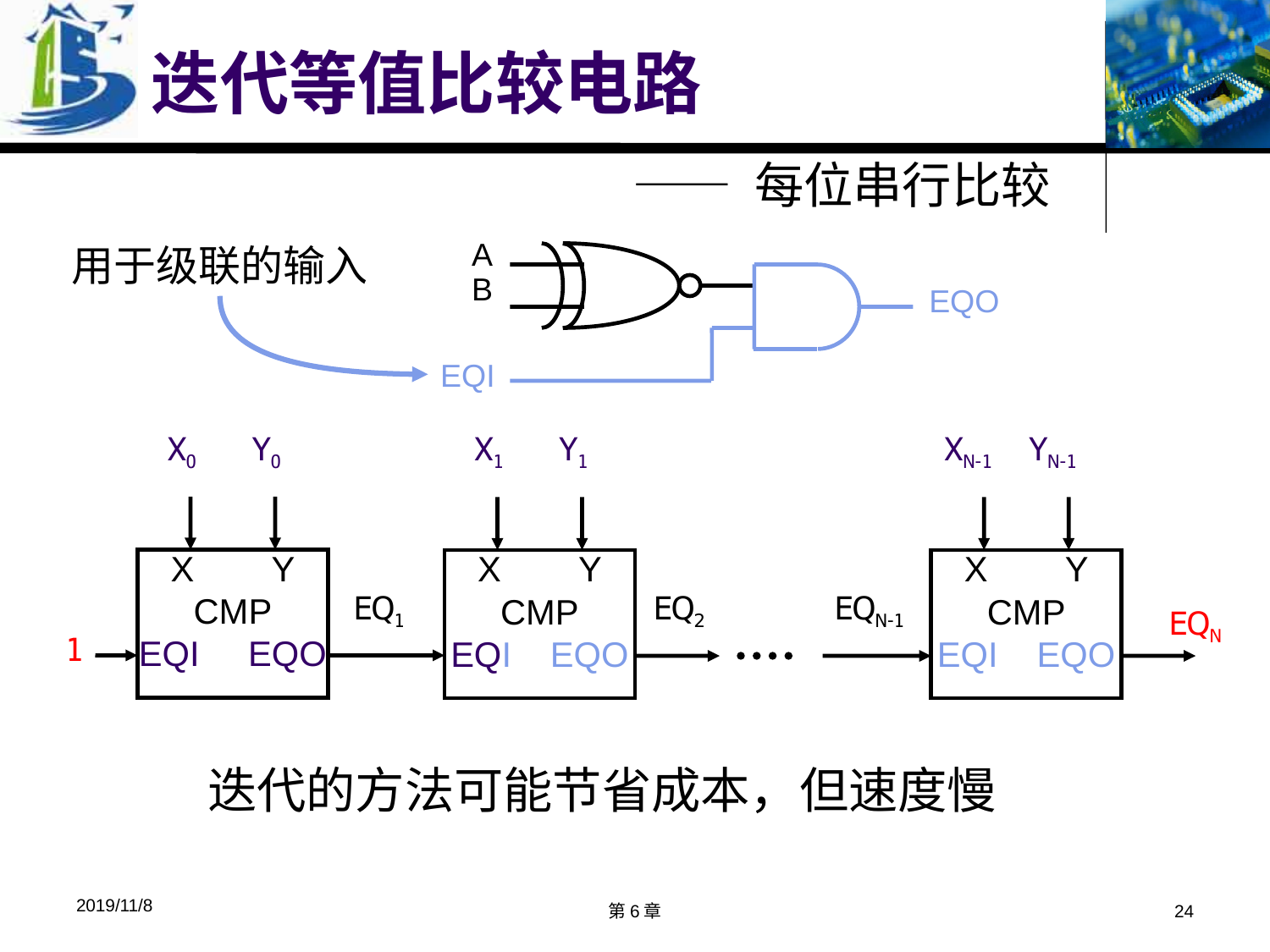

# 迭代等值比较电路
—— 每位串行比较
用于级联的输入
A
B

EQ

EQO

EQI

X0
Y0
X1
Y1
XN-1
YN-1

X        Y
CMP
EQI     EQO

X        Y
CMP
EQI    EQO
X        Y
CMP
EQI    EQO

EQ1
EQ2
EQN-1
EQN
1
迭代的方法可能节省成本，但速度慢
第6章
2019/11/8
24